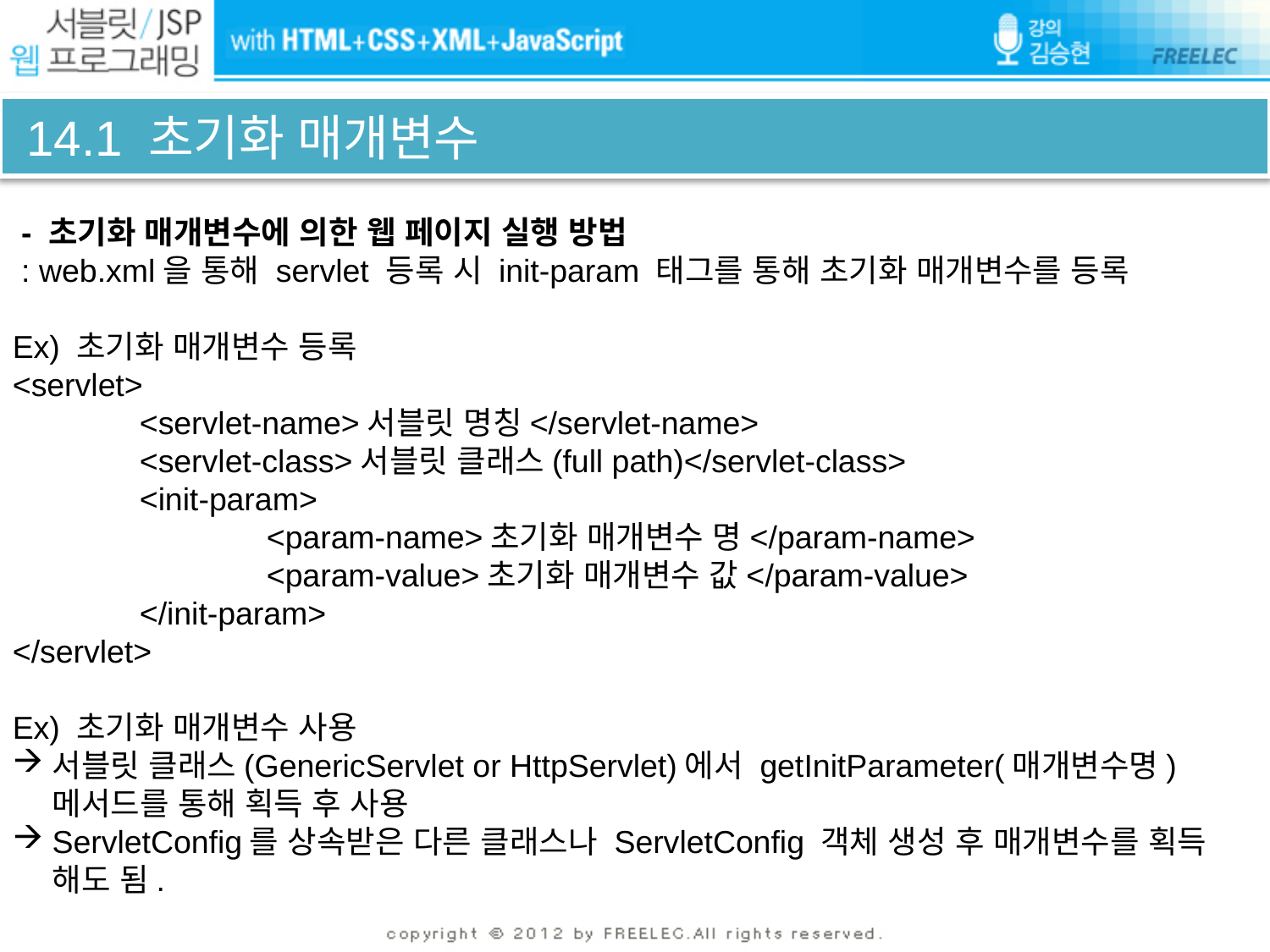

# 14.1 초기화 매개변수
 - 초기화 매개변수에 의한 웹 페이지 실행 방법
 : web.xml을 통해 servlet 등록 시 init-param 태그를 통해 초기화 매개변수를 등록

Ex) 초기화 매개변수 등록
<servlet>
	<servlet-name>서블릿 명칭</servlet-name>
	<servlet-class>서블릿 클래스(full path)</servlet-class>
	<init-param>
		<param-name>초기화 매개변수 명</param-name>
		<param-value>초기화 매개변수 값</param-value>
	</init-param>
</servlet>

Ex) 초기화 매개변수 사용
서블릿 클래스(GenericServlet or HttpServlet)에서 getInitParameter(매개변수명) 메서드를 통해 획득 후 사용
ServletConfig를 상속받은 다른 클래스나 ServletConfig 객체 생성 후 매개변수를 획득 해도 됨.